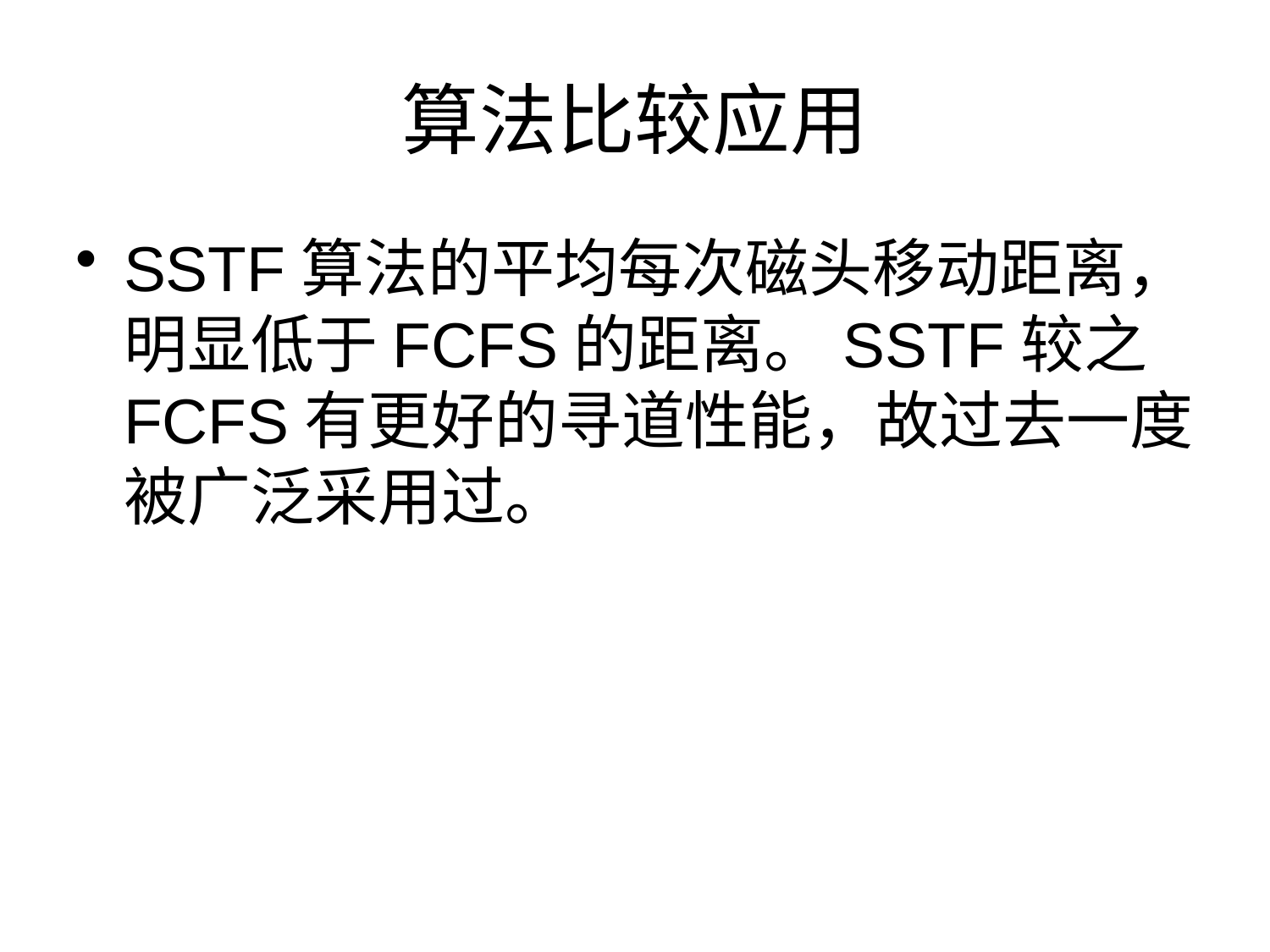

# 算法比较应用
SSTF算法的平均每次磁头移动距离，明显低于FCFS的距离。SSTF较之FCFS有更好的寻道性能，故过去一度被广泛采用过。